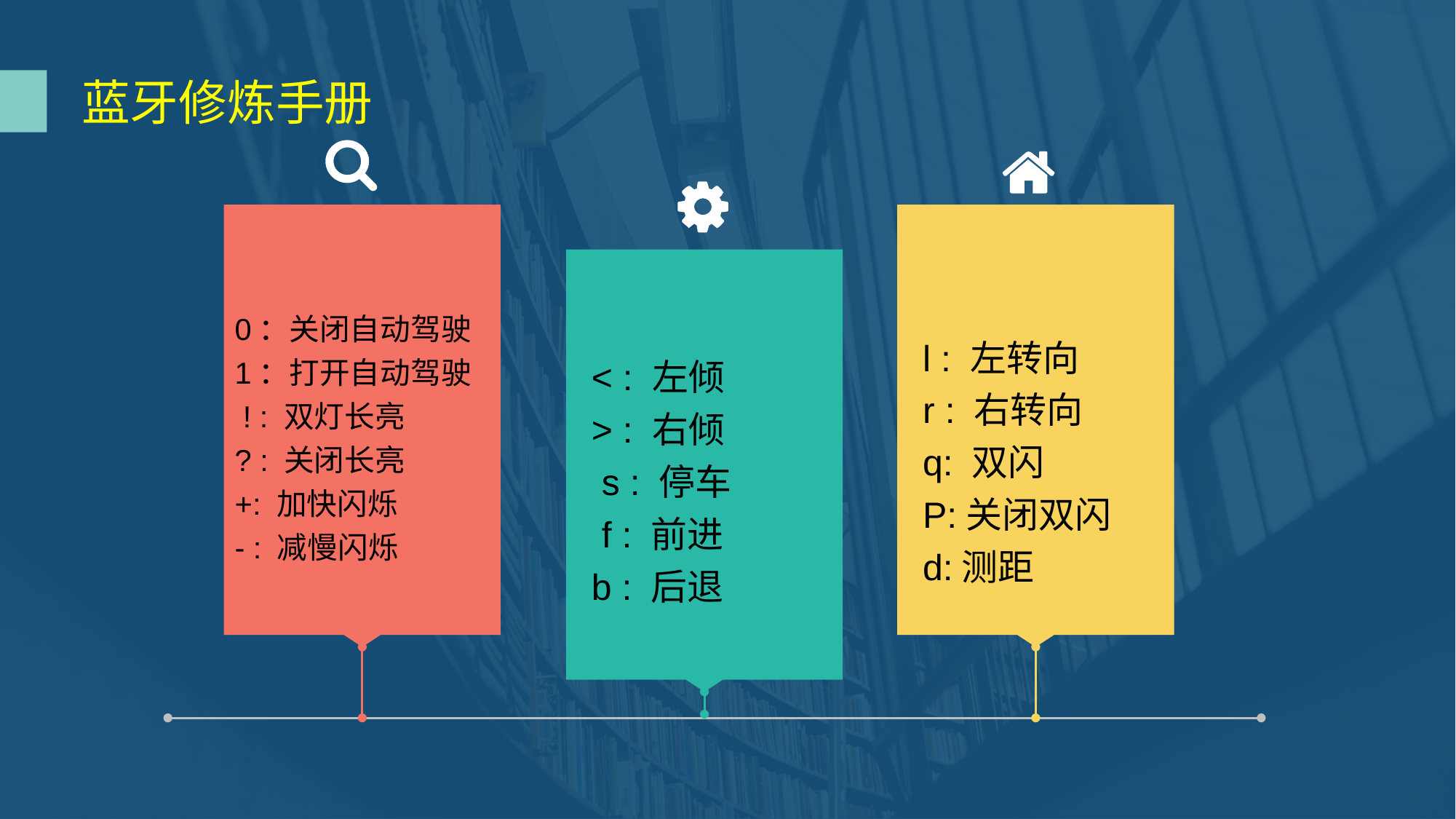

蓝牙修炼手册

0：关闭自动驾驶
1：打开自动驾驶
 ! : 双灯长亮
? : 关闭长亮
+: 加快闪烁
- : 减慢闪烁
l : 左转向
r : 右转向
q: 双闪
P:关闭双闪
d:测距
< : 左倾
> : 右倾
 s : 停车
 f : 前进
b : 后退